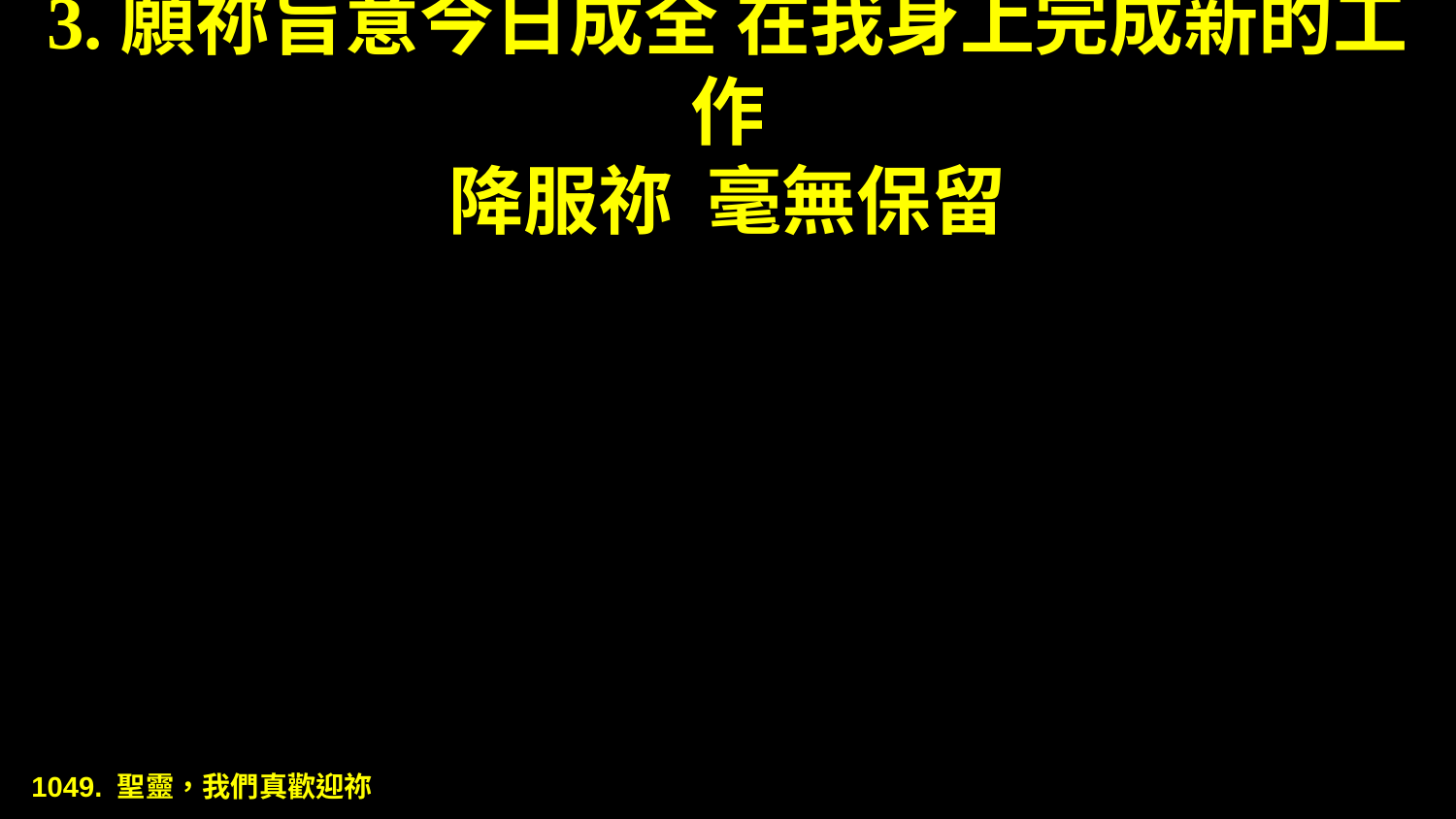

# 3.願祢旨意今日成全 在我身上完成新的工作 降服祢  毫無保留
1049. 聖靈，我們真歡迎祢